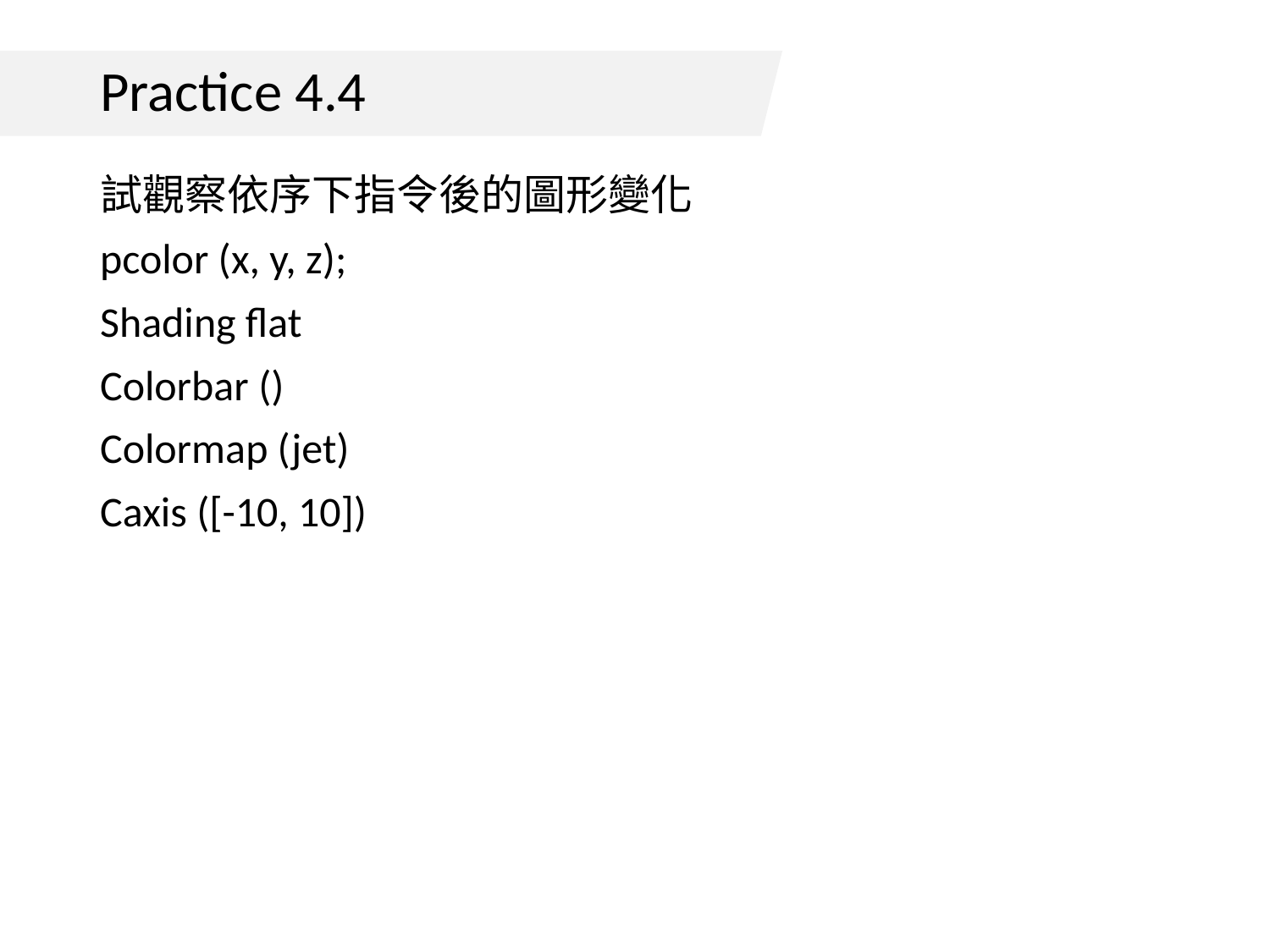

# Practice 4.4
試觀察依序下指令後的圖形變化
pcolor (x, y, z);
Shading flat
Colorbar ()
Colormap (jet)
Caxis ([-10, 10])